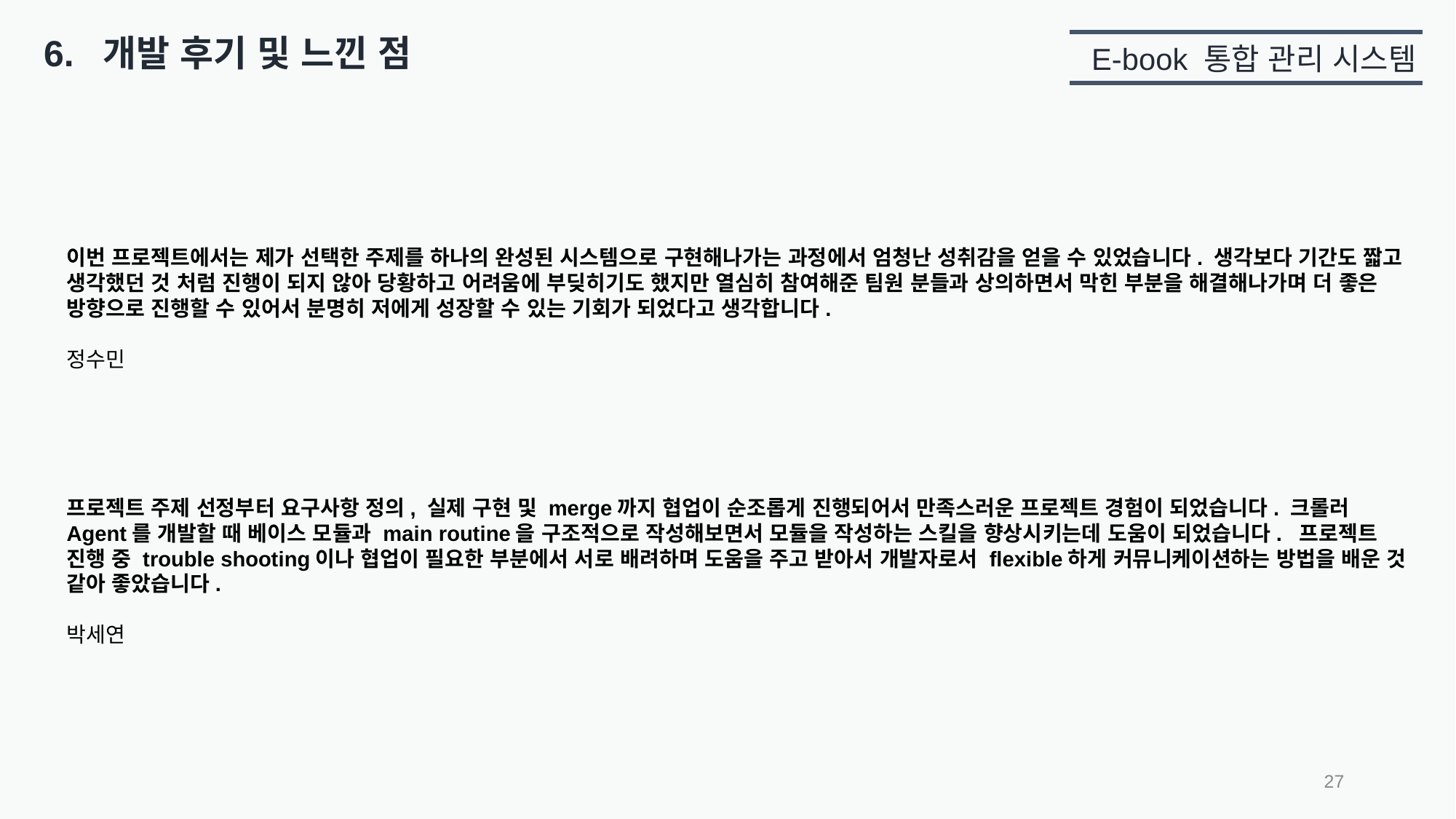

6.  개발 후기 및 느낀 점
E-book 통합 관리 시스템
이번 프로젝트에서는 제가 선택한 주제를 하나의 완성된 시스템으로 구현해나가는 과정에서 엄청난 성취감을 얻을 수 있었습니다. 생각보다 기간도 짧고 생각했던 것 처럼 진행이 되지 않아 당황하고 어려움에 부딪히기도 했지만 열심히 참여해준 팀원 분들과 상의하면서 막힌 부분을 해결해나가며 더 좋은 방향으로 진행할 수 있어서 분명히 저에게 성장할 수 있는 기회가 되었다고 생각합니다.

정수민

프로젝트 주제 선정부터 요구사항 정의, 실제 구현 및 merge까지 협업이 순조롭게 진행되어서 만족스러운 프로젝트 경험이 되었습니다. 크롤러 Agent를 개발할 때 베이스 모듈과 main routine을 구조적으로 작성해보면서 모듈을 작성하는 스킬을 향상시키는데 도움이 되었습니다.  프로젝트 진행 중 trouble shooting이나 협업이 필요한 부분에서 서로 배려하며 도움을 주고 받아서 개발자로서 flexible하게 커뮤니케이션하는 방법을 배운 것 같아 좋았습니다.

박세연
27